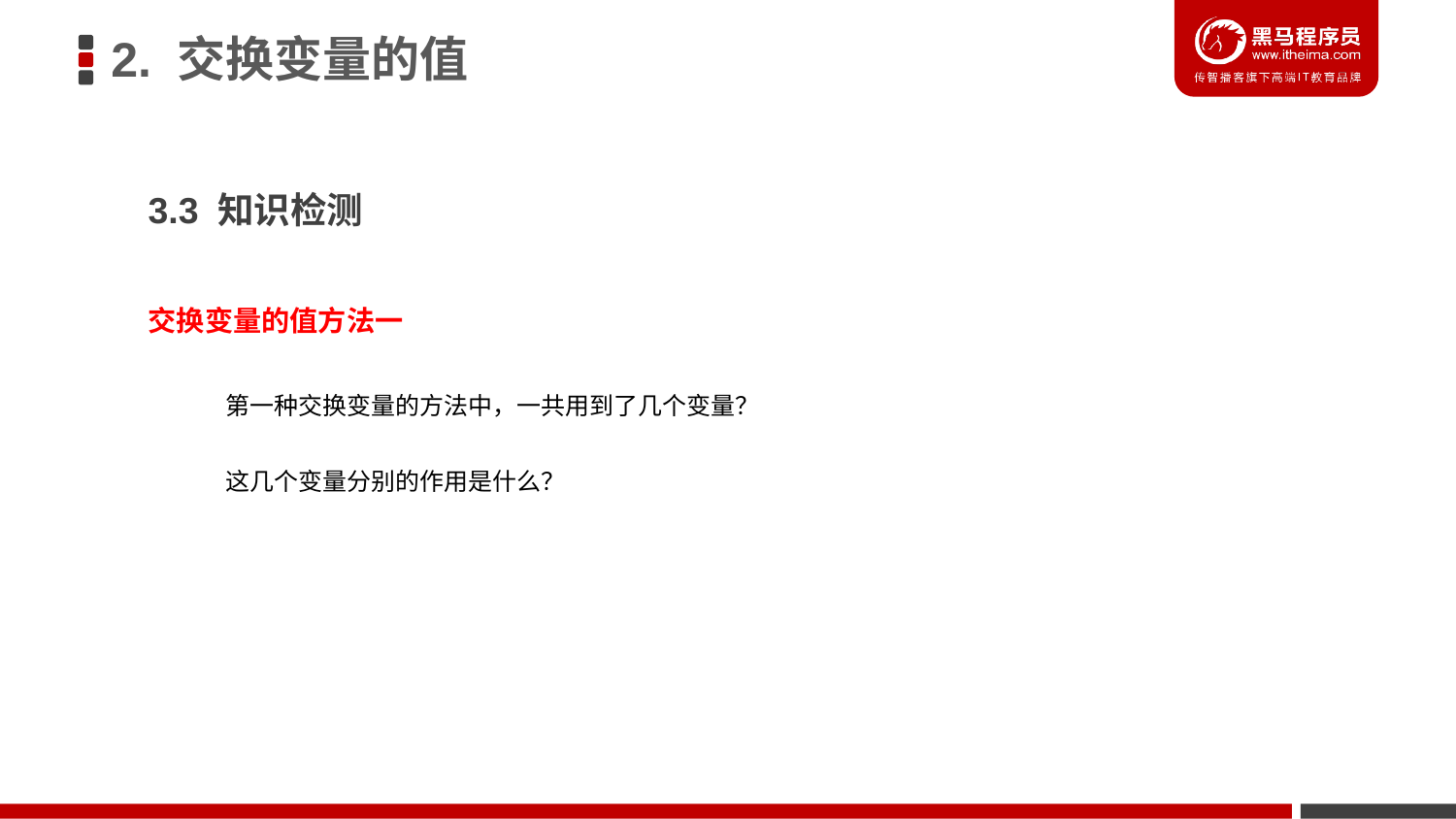

2. 交换变量的值
3.3 知识检测
交换变量的值方法一
第一种交换变量的方法中，一共用到了几个变量？

这几个变量分别的作用是什么？